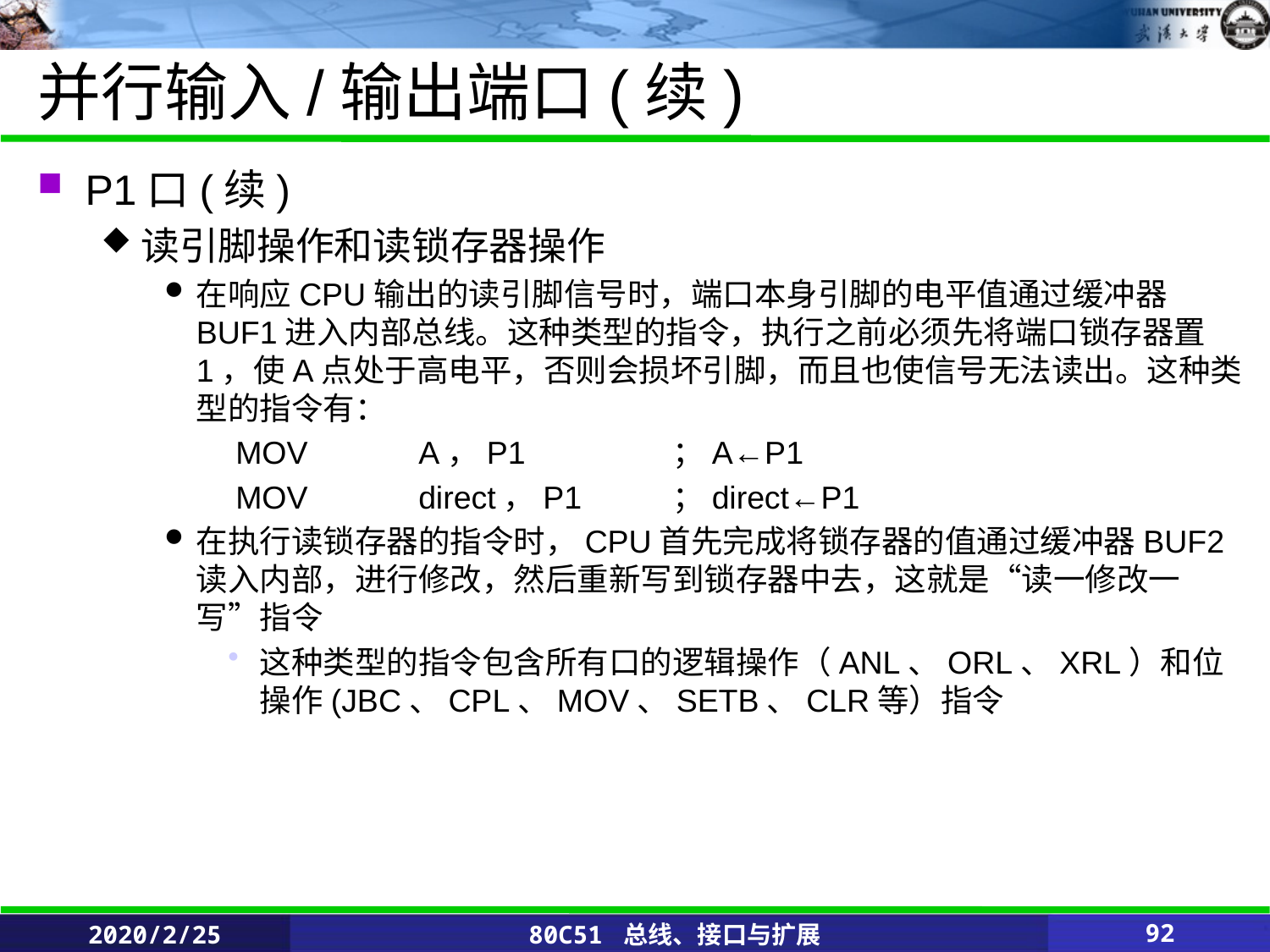

# 并行输入/输出端口(续)
P1口(续)
读引脚操作和读锁存器操作
在响应CPU输出的读引脚信号时，端口本身引脚的电平值通过缓冲器BUF1进入内部总线。这种类型的指令，执行之前必须先将端口锁存器置1，使A点处于高电平，否则会损坏引脚，而且也使信号无法读出。这种类型的指令有：
        MOV  	A，P1        	；A←P1
        MOV	direct，P1     	；direct←P1
在执行读锁存器的指令时，CPU首先完成将锁存器的值通过缓冲器BUF2读入内部，进行修改，然后重新写到锁存器中去，这就是“读一修改一写”指令
这种类型的指令包含所有口的逻辑操作（ANL、ORL、XRL）和位操作(JBC、CPL、MOV、SETB、CLR等）指令
2020/2/25
80C51 总线、接口与扩展
92